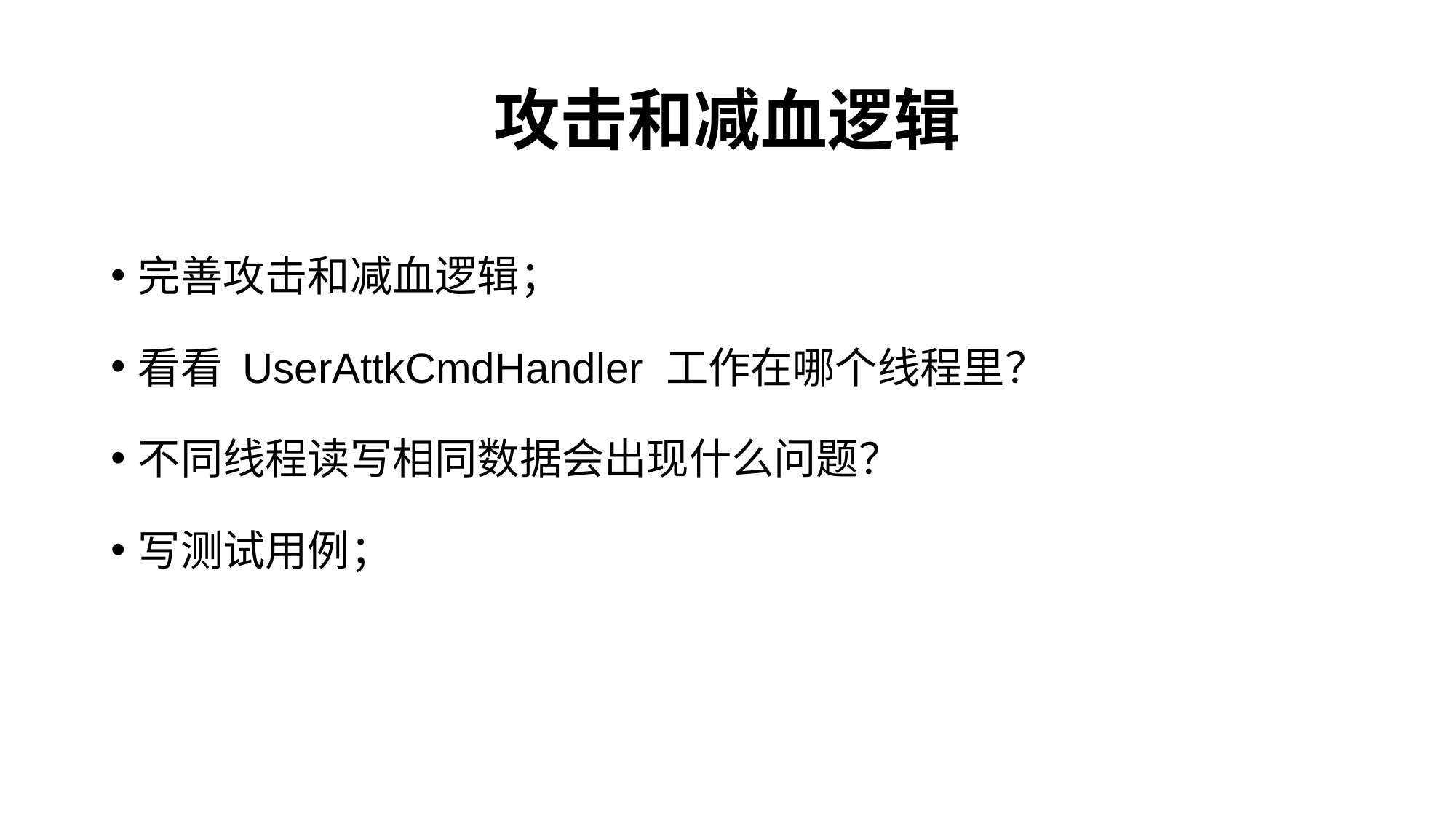

# 攻击和减血逻辑
完善攻击和减血逻辑；
看看 UserAttkCmdHandler 工作在哪个线程里？
不同线程读写相同数据会出现什么问题？
写测试用例；